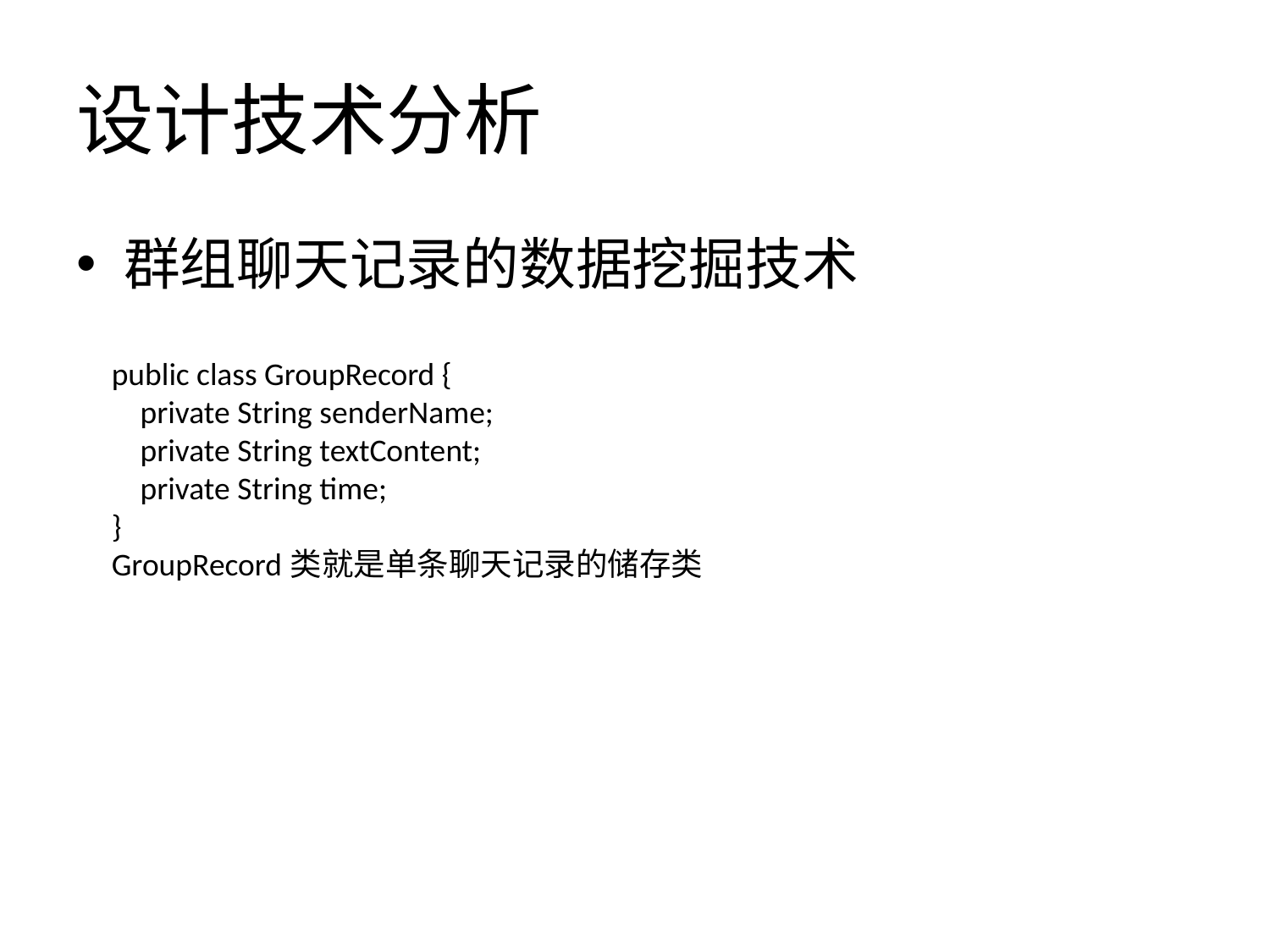

# 设计技术分析
群组聊天记录的数据挖掘技术
public class GroupRecord {
    private String senderName;
    private String textContent;
    private String time;
}
GroupRecord类就是单条聊天记录的储存类